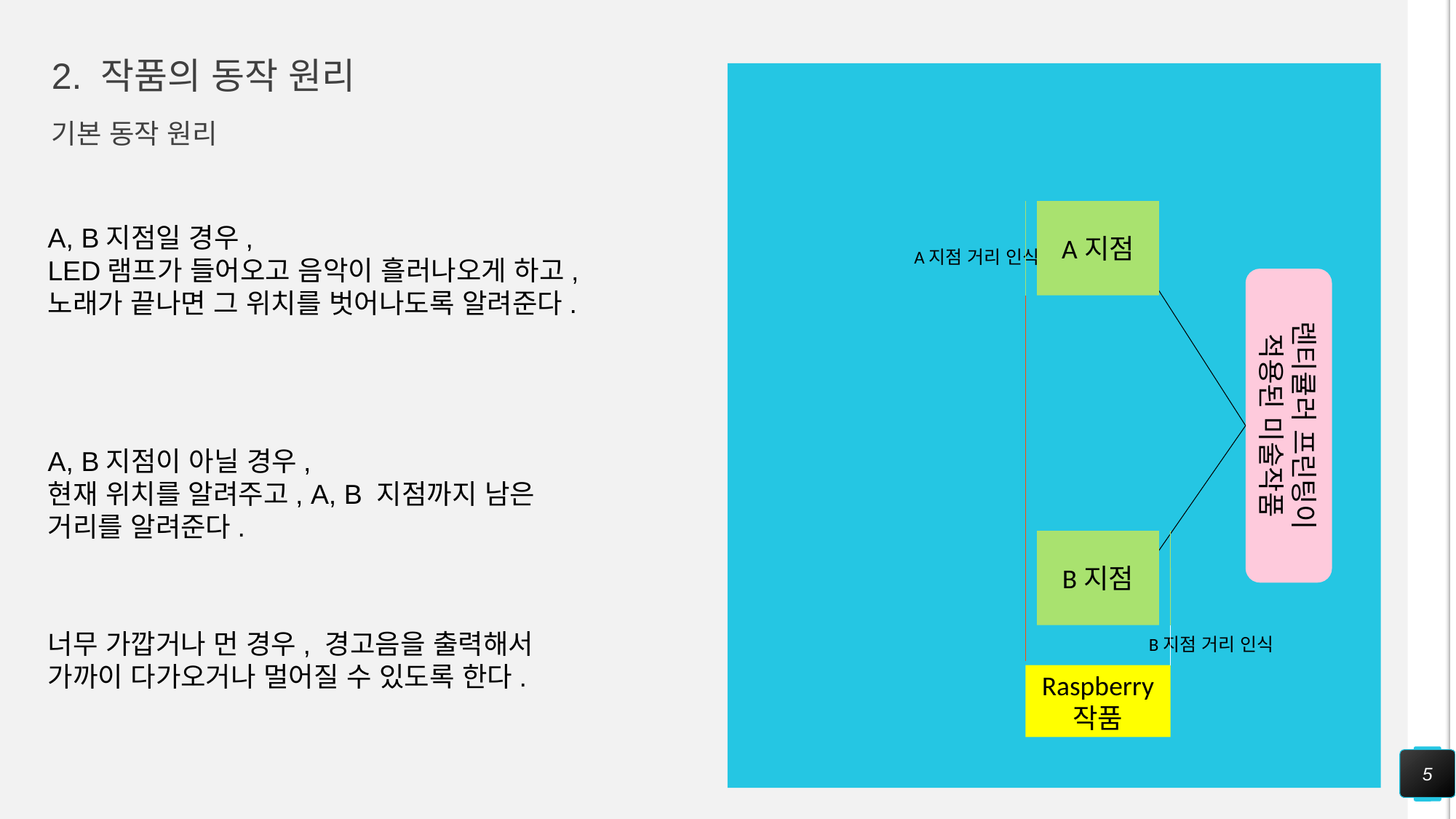

# 2. 작품의 동작 원리

기본 동작 원리
A지점
A, B지점일 경우,
LED램프가 들어오고 음악이 흘러나오게 하고, 노래가 끝나면 그 위치를 벗어나도록 알려준다.
A지점 거리 인식
렌티큘러 프린팅이 적용된 미술작품
A, B지점이 아닐 경우,
현재 위치를 알려주고, A, B 지점까지 남은 거리를 알려준다.
B지점
너무 가깝거나 먼 경우, 경고음을 출력해서 가까이 다가오거나 멀어질 수 있도록 한다.
B지점 거리 인식
Raspberry
작품
5